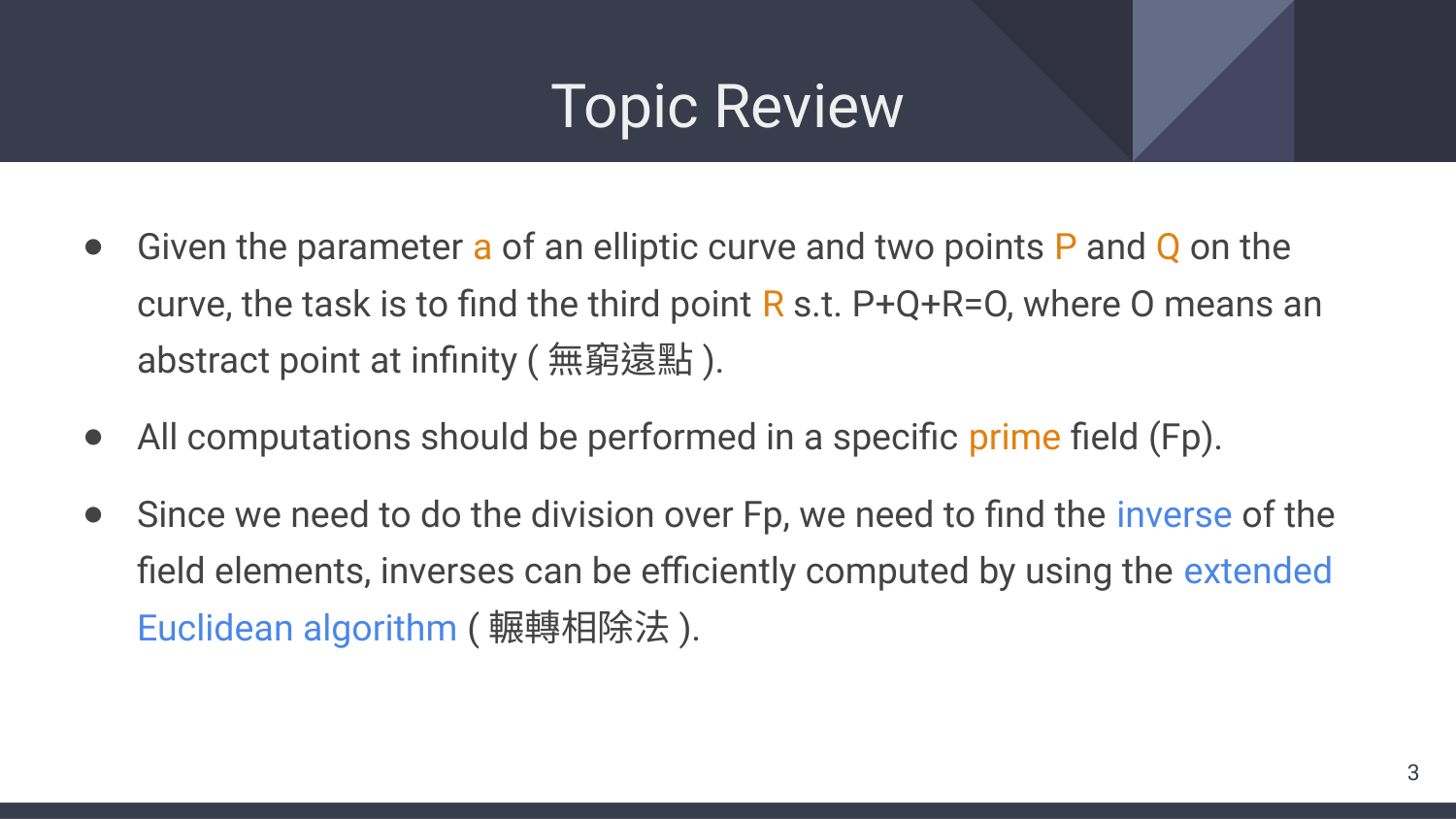

# Topic Review
Given the parameter a of an elliptic curve and two points P and Q on the curve, the task is to find the third point R s.t. P+Q+R=O, where O means an abstract point at infinity (無窮遠點).
All computations should be performed in a specific prime field (Fp).
Since we need to do the division over Fp, we need to find the inverse of the field elements, inverses can be efficiently computed by using the extended Euclidean algorithm (輾轉相除法).
3